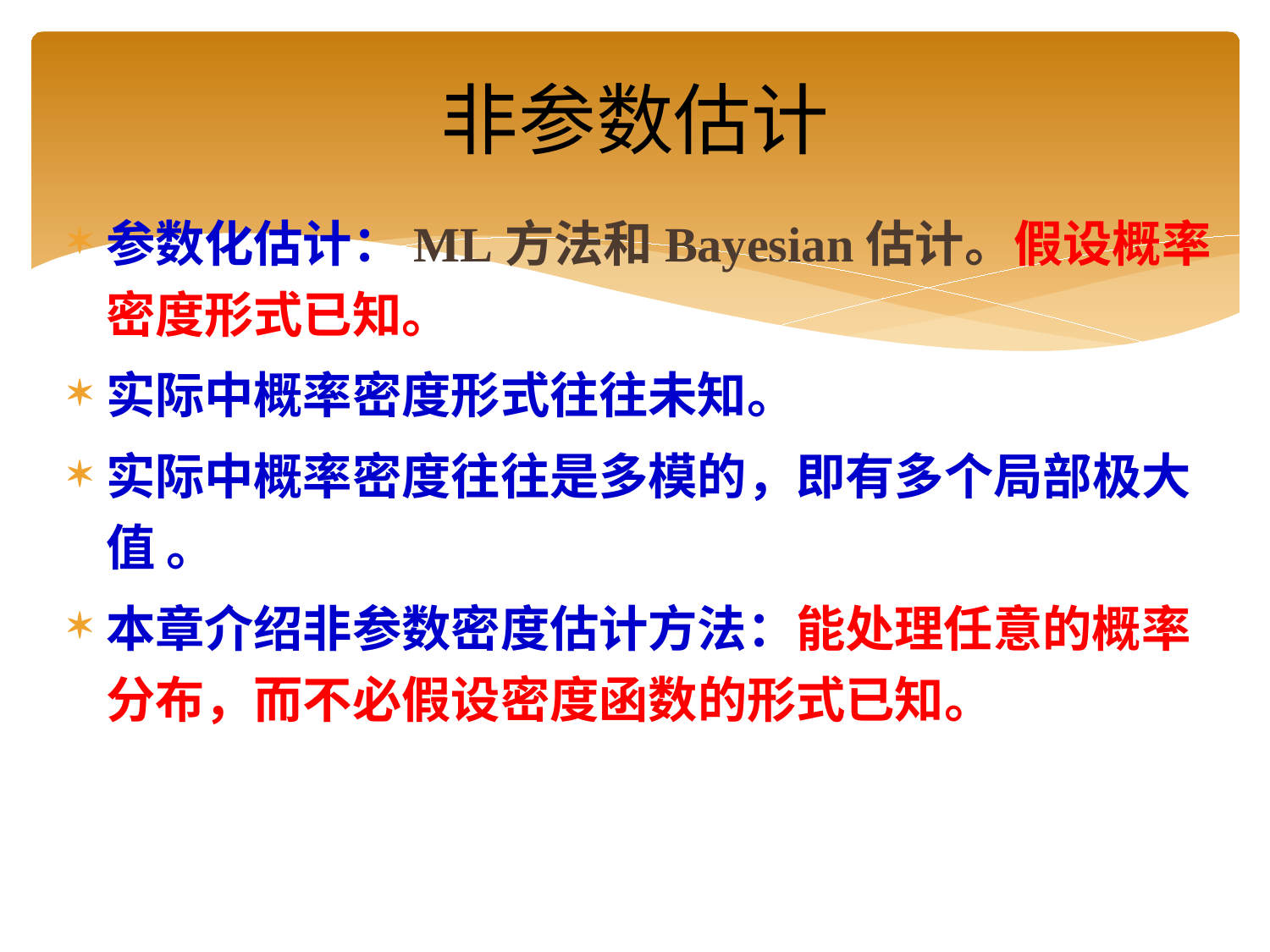

非参数估计
参数化估计：ML方法和Bayesian估计。假设概率密度形式已知。
实际中概率密度形式往往未知。
实际中概率密度往往是多模的，即有多个局部极大值 。
本章介绍非参数密度估计方法：能处理任意的概率分布，而不必假设密度函数的形式已知。